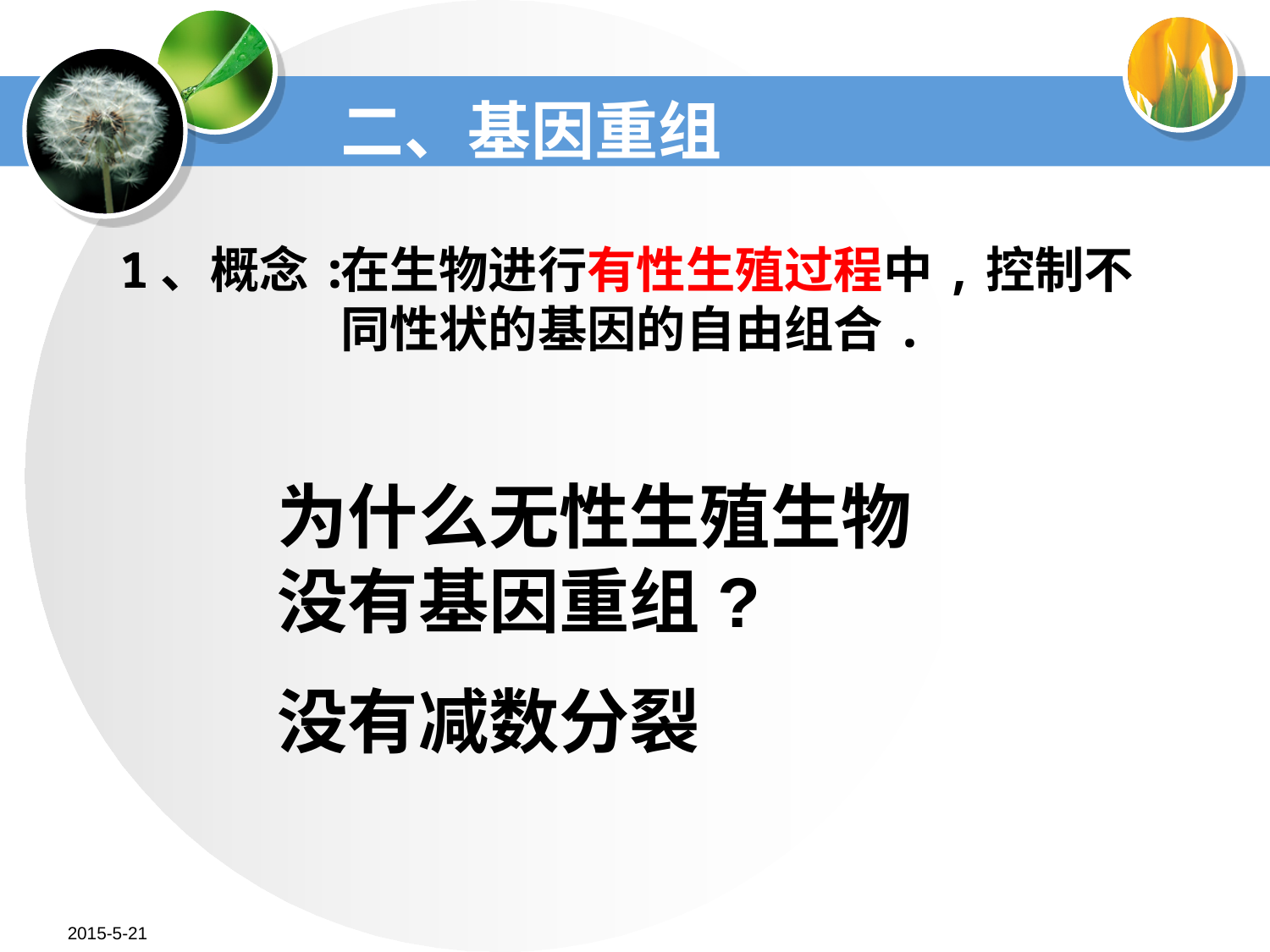

二、基因重组
1、概念:
在生物进行有性生殖过程中,控制不同性状的基因的自由组合.
为什么无性生殖生物没有基因重组?
没有减数分裂

2015-5-21